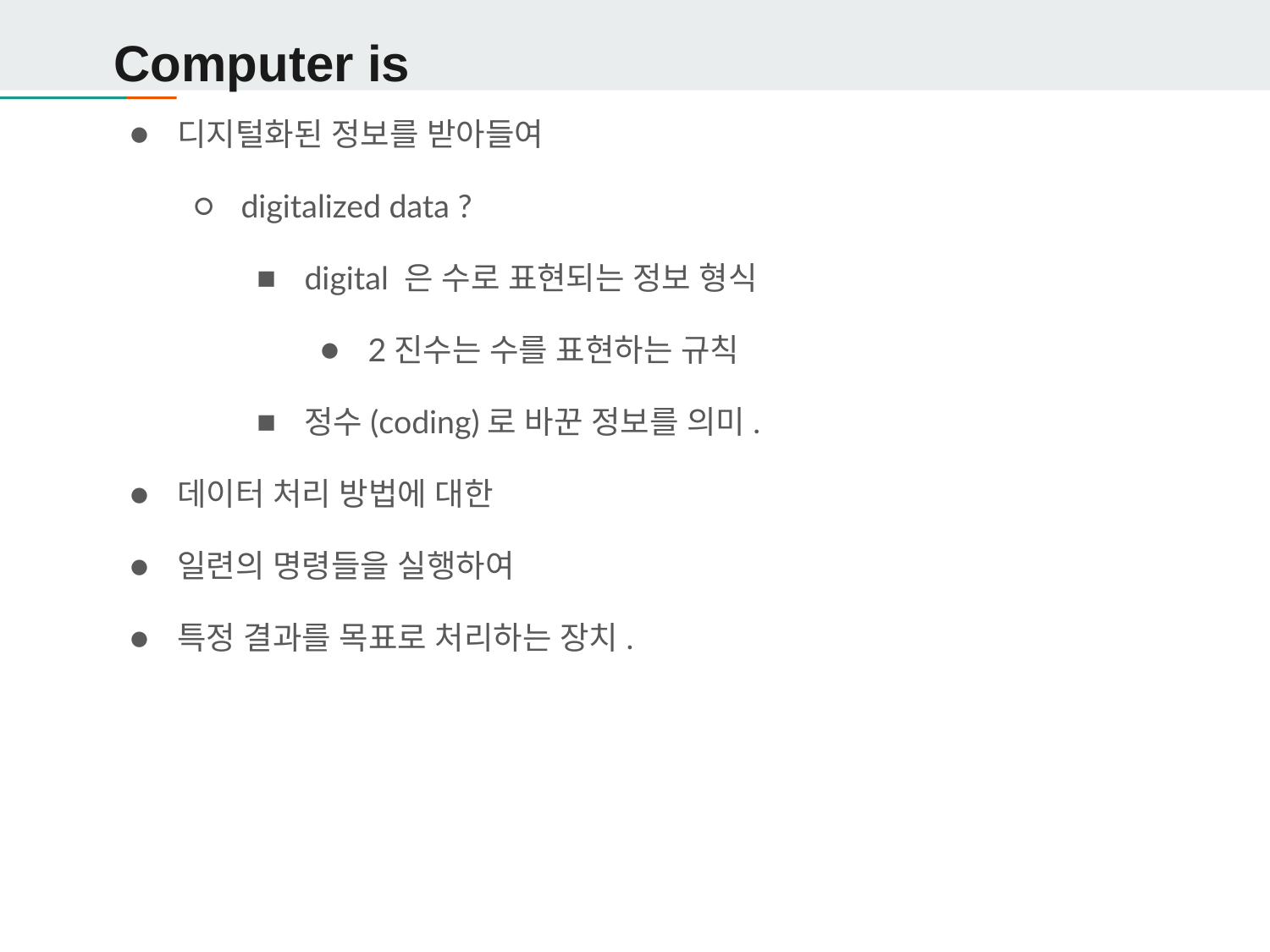

# Computer is
디지털화된 정보를 받아들여
digitalized data ?
digital 은 수로 표현되는 정보 형식
2진수는 수를 표현하는 규칙
정수(coding)로 바꾼 정보를 의미.
데이터 처리 방법에 대한
일련의 명령들을 실행하여
특정 결과를 목표로 처리하는 장치.